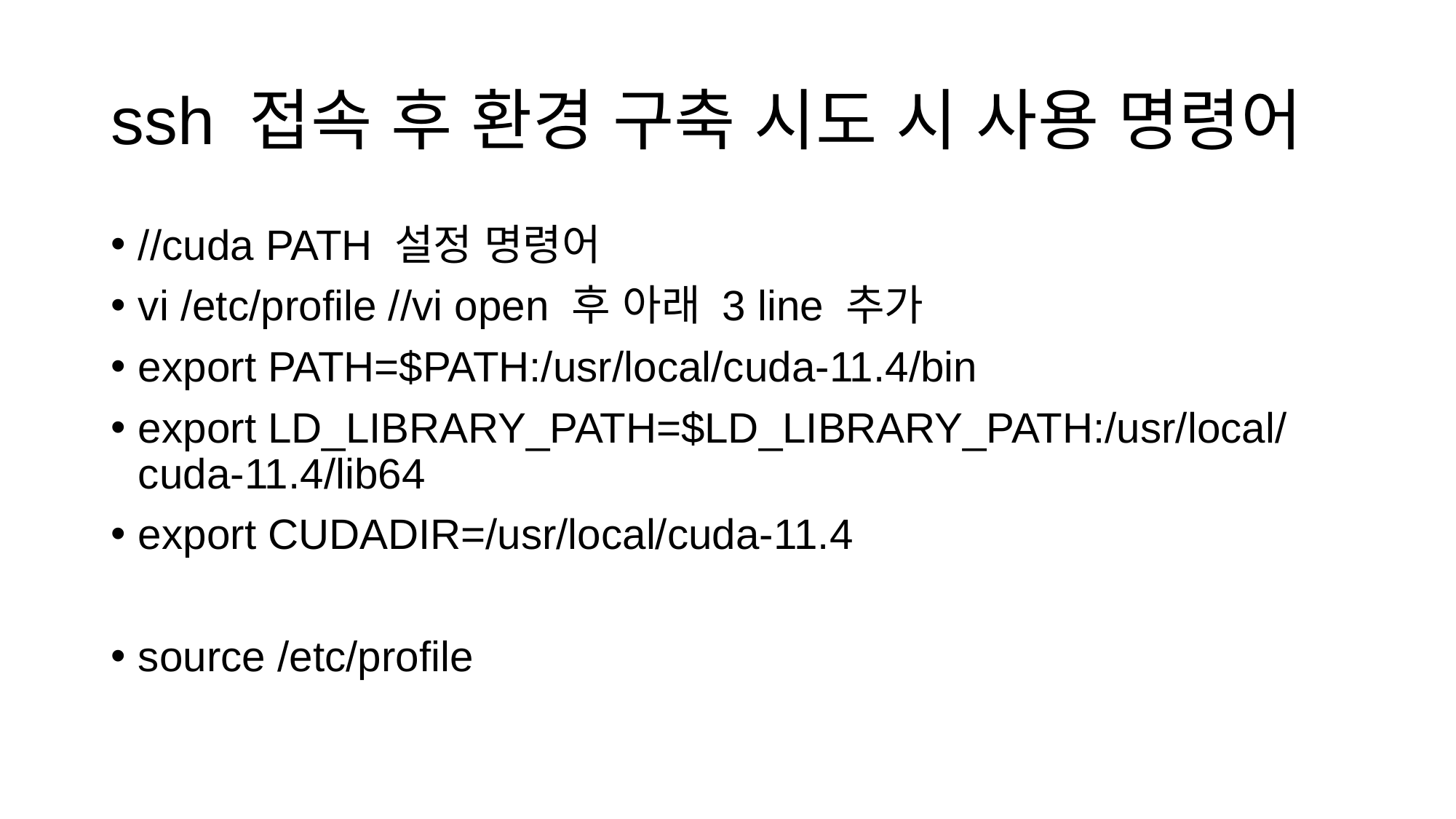

# ssh 접속 후 환경 구축 시도 시 사용 명령어
//cuda PATH 설정 명령어
vi /etc/profile //vi open 후 아래 3 line 추가
export PATH=$PATH:/usr/local/cuda-11.4/bin
export LD_LIBRARY_PATH=$LD_LIBRARY_PATH:/usr/local/cuda-11.4/lib64
export CUDADIR=/usr/local/cuda-11.4

source /etc/profile